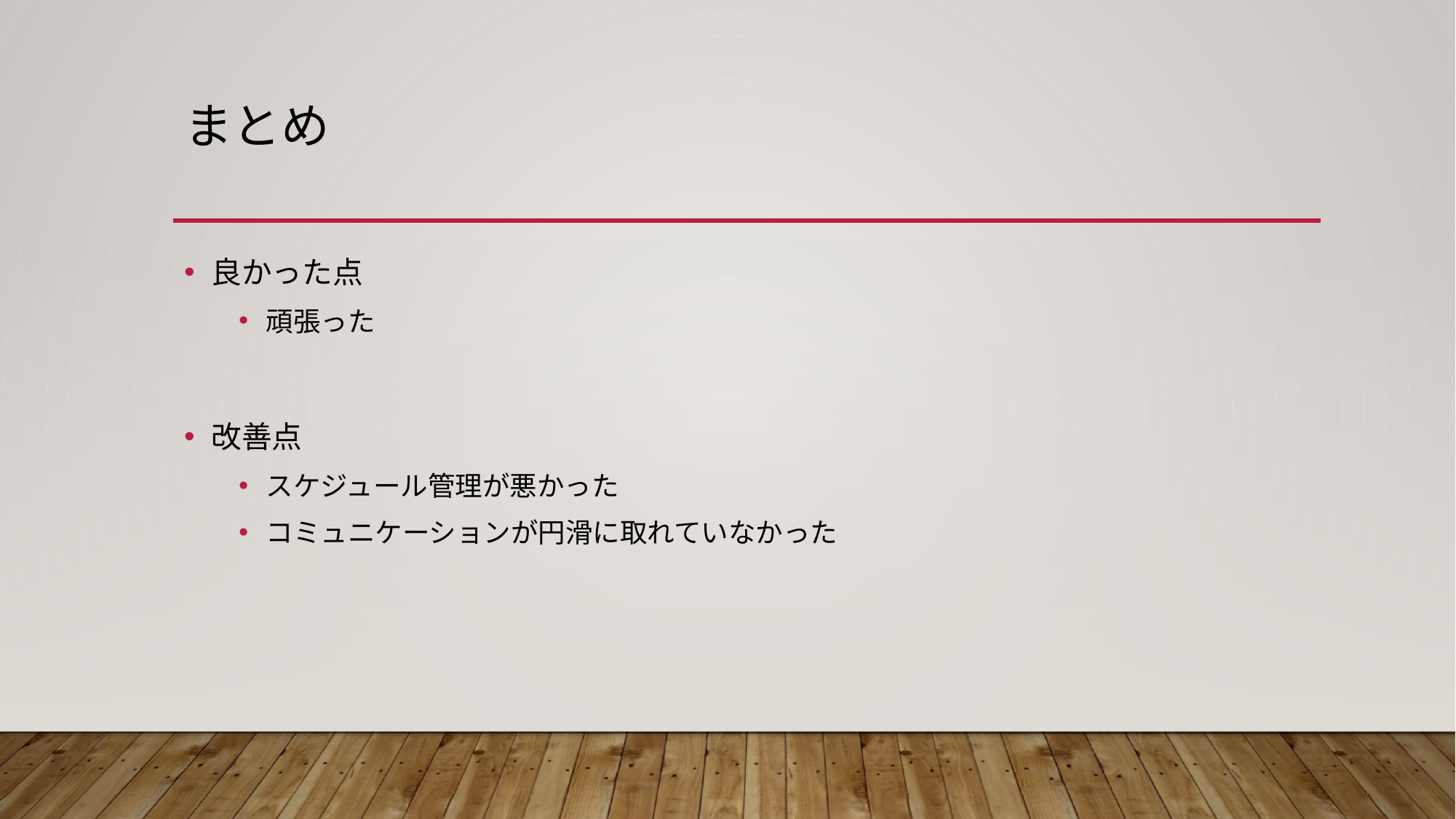

# まとめ
良かった点
頑張った

改善点
スケジュール管理が悪かった
コミュニケーションが円滑に取れていなかった